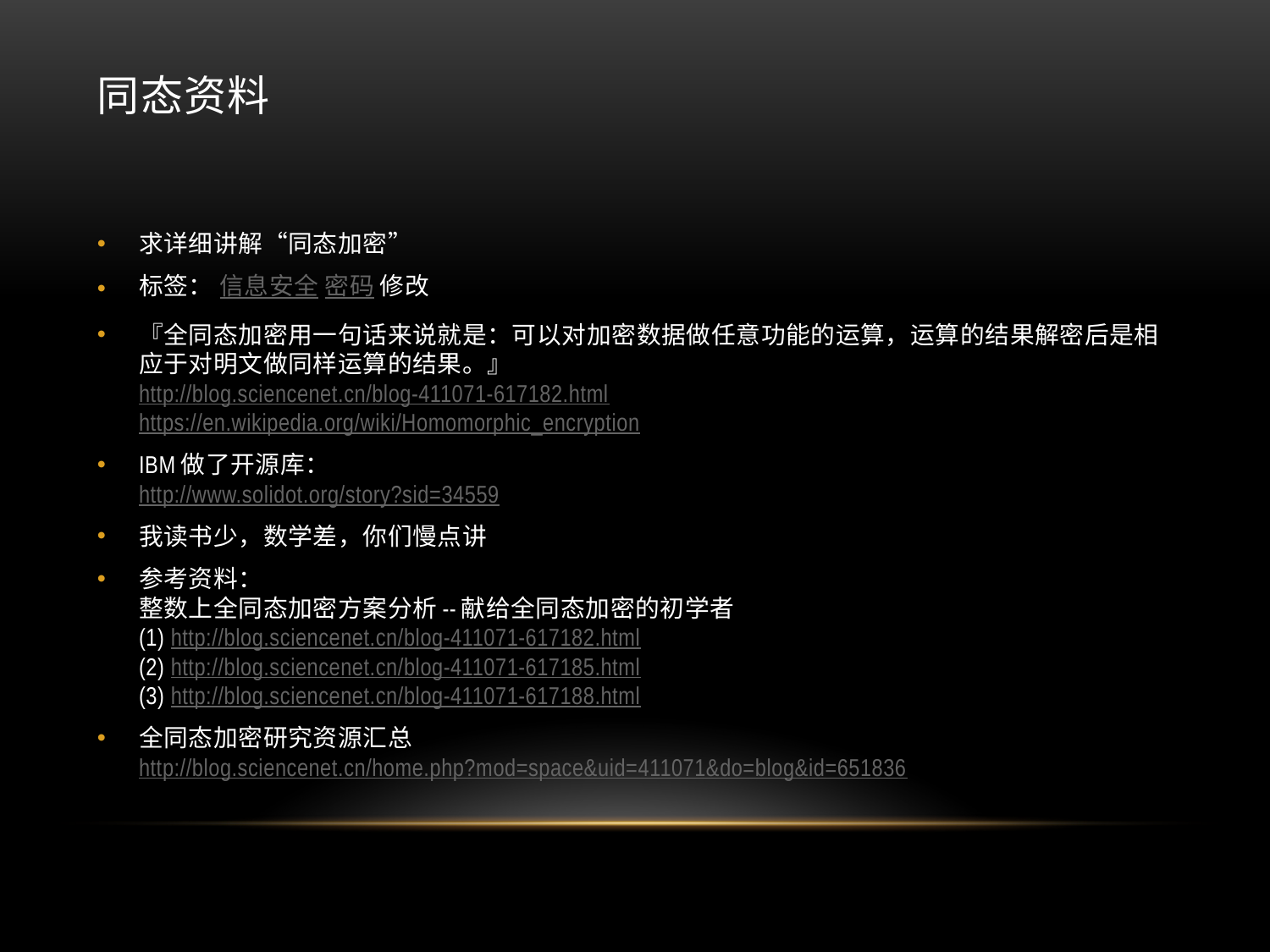

# 同态资料
求详细讲解“同态加密”
标签： 信息安全 密码 修改
『全同态加密用一句话来说就是：可以对加密数据做任意功能的运算，运算的结果解密后是相应于对明文做同样运算的结果。』
http://blog.sciencenet.cn/blog-411071-617182.html
https://en.wikipedia.org/wiki/Homomorphic_encryption
IBM做了开源库：
http://www.solidot.org/story?sid=34559
我读书少，数学差，你们慢点讲
参考资料：
整数上全同态加密方案分析--献给全同态加密的初学者
(1) http://blog.sciencenet.cn/blog-411071-617182.html
(2) http://blog.sciencenet.cn/blog-411071-617185.html
(3) http://blog.sciencenet.cn/blog-411071-617188.html
全同态加密研究资源汇总
http://blog.sciencenet.cn/home.php?mod=space&uid=411071&do=blog&id=651836